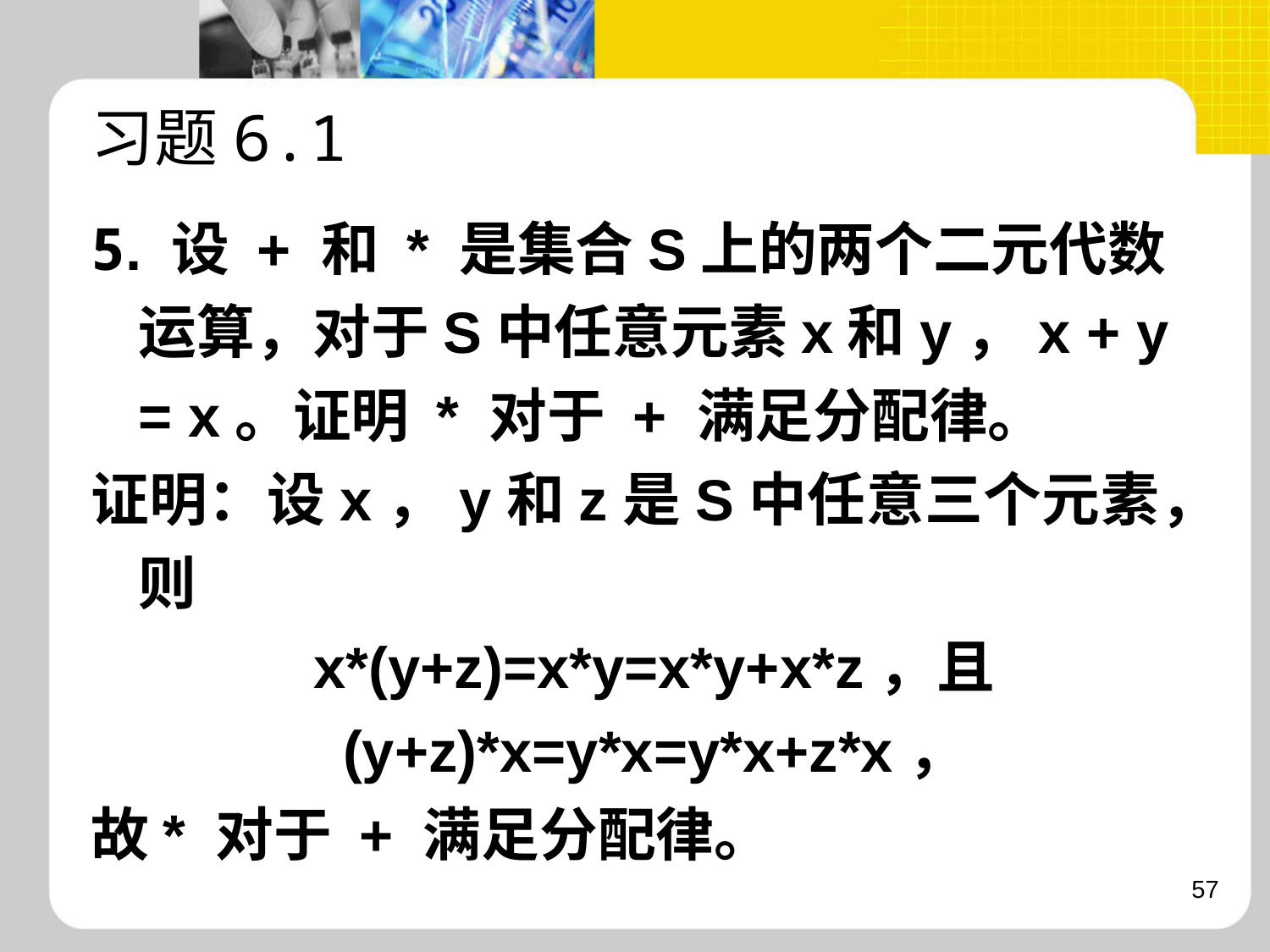

习题6.1
5. 设 + 和 * 是集合S上的两个二元代数运算，对于S中任意元素x和y，x + y = x。证明 * 对于 + 满足分配律。
证明：设x，y和z是S中任意三个元素，则
x*(y+z)=x*y=x*y+x*z，且
(y+z)*x=y*x=y*x+z*x，
故* 对于 + 满足分配律。
57